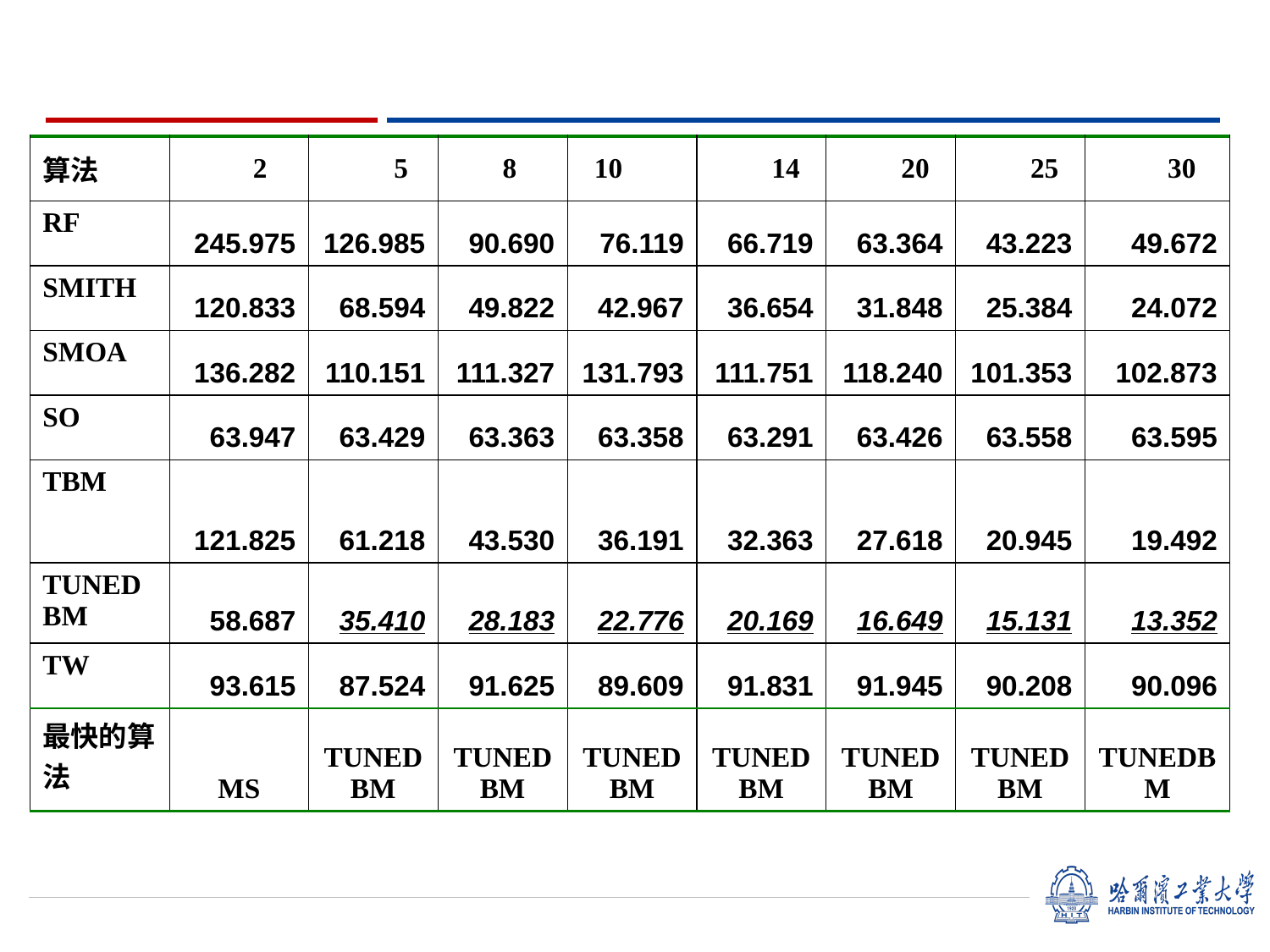

| 算法 | 2 | 5 | 8 | 10 | 14 | 20 | 25 | 30 |
| --- | --- | --- | --- | --- | --- | --- | --- | --- |
| RF | 245.975 | 126.985 | 90.690 | 76.119 | 66.719 | 63.364 | 43.223 | 49.672 |
| SMITH | 120.833 | 68.594 | 49.822 | 42.967 | 36.654 | 31.848 | 25.384 | 24.072 |
| SMOA | 136.282 | 110.151 | 111.327 | 131.793 | 111.751 | 118.240 | 101.353 | 102.873 |
| SO | 63.947 | 63.429 | 63.363 | 63.358 | 63.291 | 63.426 | 63.558 | 63.595 |
| TBM | 121.825 | 61.218 | 43.530 | 36.191 | 32.363 | 27.618 | 20.945 | 19.492 |
| TUNEDBM | 58.687 | 35.410 | 28.183 | 22.776 | 20.169 | 16.649 | 15.131 | 13.352 |
| TW | 93.615 | 87.524 | 91.625 | 89.609 | 91.831 | 91.945 | 90.208 | 90.096 |
| 最快的算法 | MS | TUNEDBM | TUNEDBM | TUNEDBM | TUNEDBM | TUNEDBM | TUNEDBM | TUNEDBM |
47